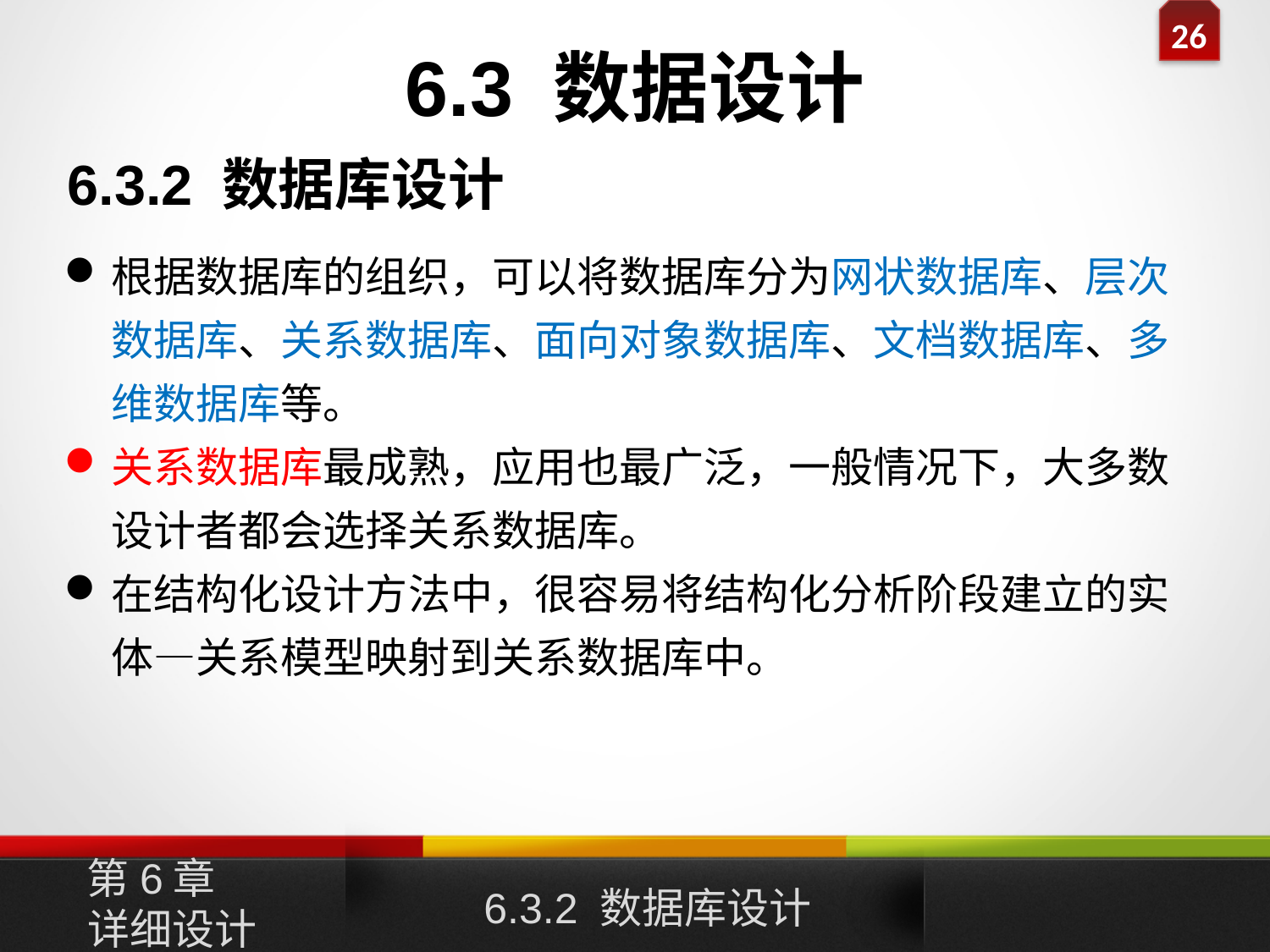

# 6.3 数据设计
6.3.2 数据库设计
根据数据库的组织，可以将数据库分为网状数据库、层次数据库、关系数据库、面向对象数据库、文档数据库、多维数据库等。
关系数据库最成熟，应用也最广泛，一般情况下，大多数设计者都会选择关系数据库。
在结构化设计方法中，很容易将结构化分析阶段建立的实体—关系模型映射到关系数据库中。
第6章
详细设计
6.3.2 数据库设计